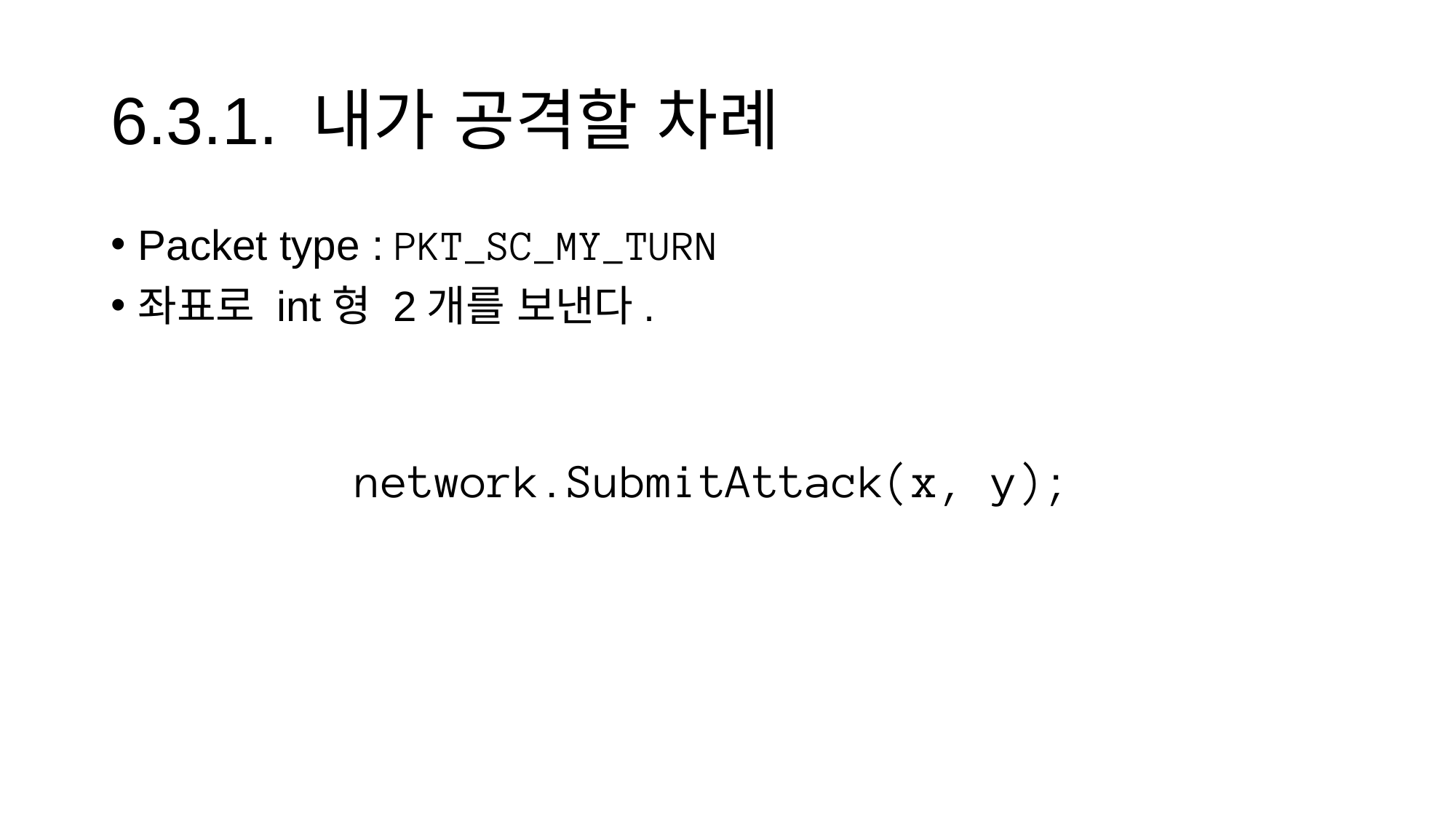

# 6.3.1. 내가 공격할 차례
Packet type : PKT_SC_MY_TURN
좌표로 int형 2개를 보낸다.
network.SubmitAttack(x, y);